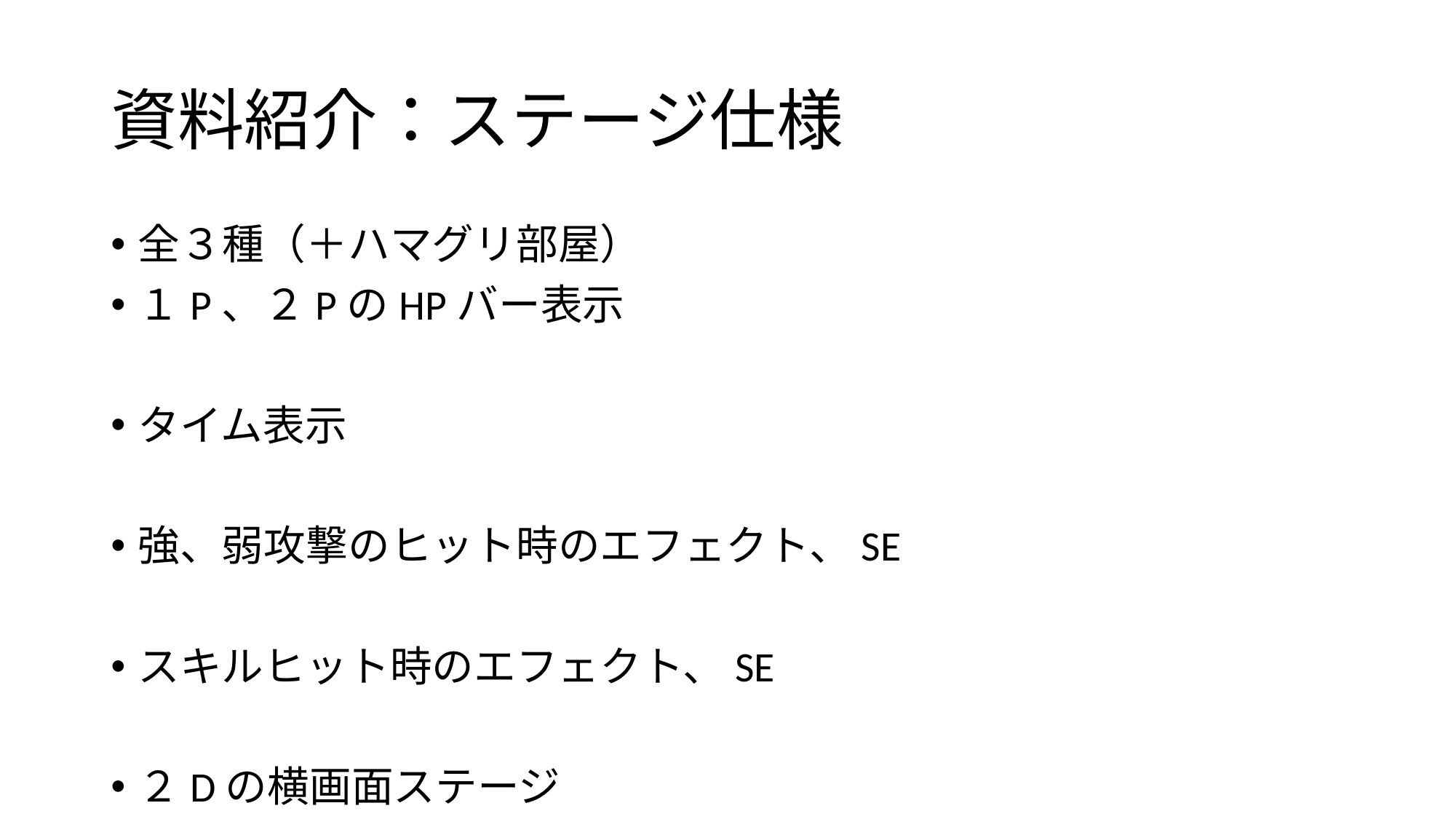

# 資料紹介：ステージ仕様
全３種（＋ハマグリ部屋）
１P、２PのHPバー表示

タイム表示

強、弱攻撃のヒット時のエフェクト、SE

スキルヒット時のエフェクト、SE

２Dの横画面ステージ